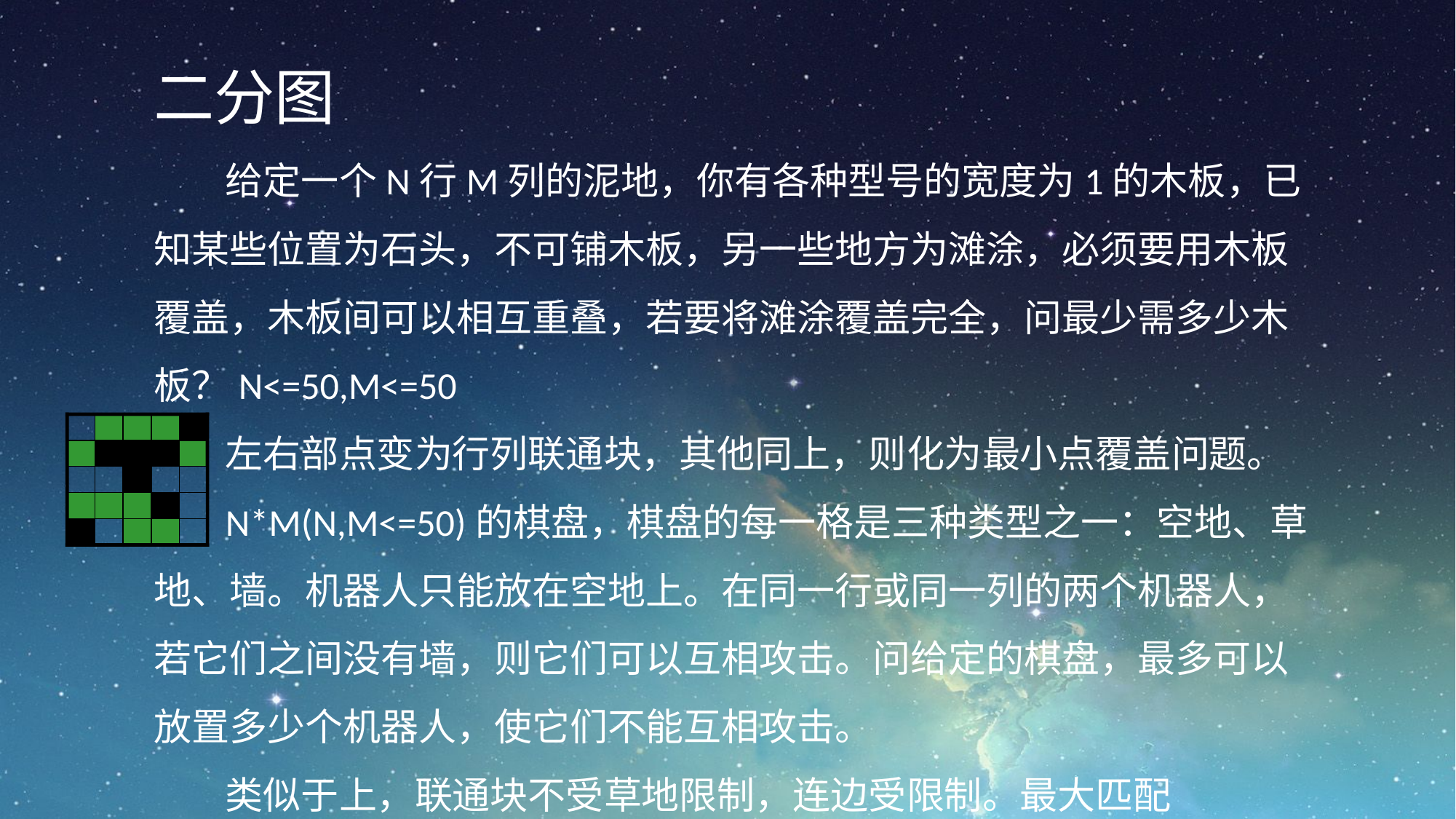

二分图
给定一个N行M列的泥地，你有各种型号的宽度为1的木板，已知某些位置为石头，不可铺木板，另一些地方为滩涂，必须要用木板覆盖，木板间可以相互重叠，若要将滩涂覆盖完全，问最少需多少木板？N<=50,M<=50
左右部点变为行列联通块，其他同上，则化为最小点覆盖问题。
N*M(N,M<=50)的棋盘，棋盘的每一格是三种类型之一：空地、草地、墙。机器人只能放在空地上。在同一行或同一列的两个机器人，若它们之间没有墙，则它们可以互相攻击。问给定的棋盘，最多可以放置多少个机器人，使它们不能互相攻击。
类似于上，联通块不受草地限制，连边受限制。最大匹配